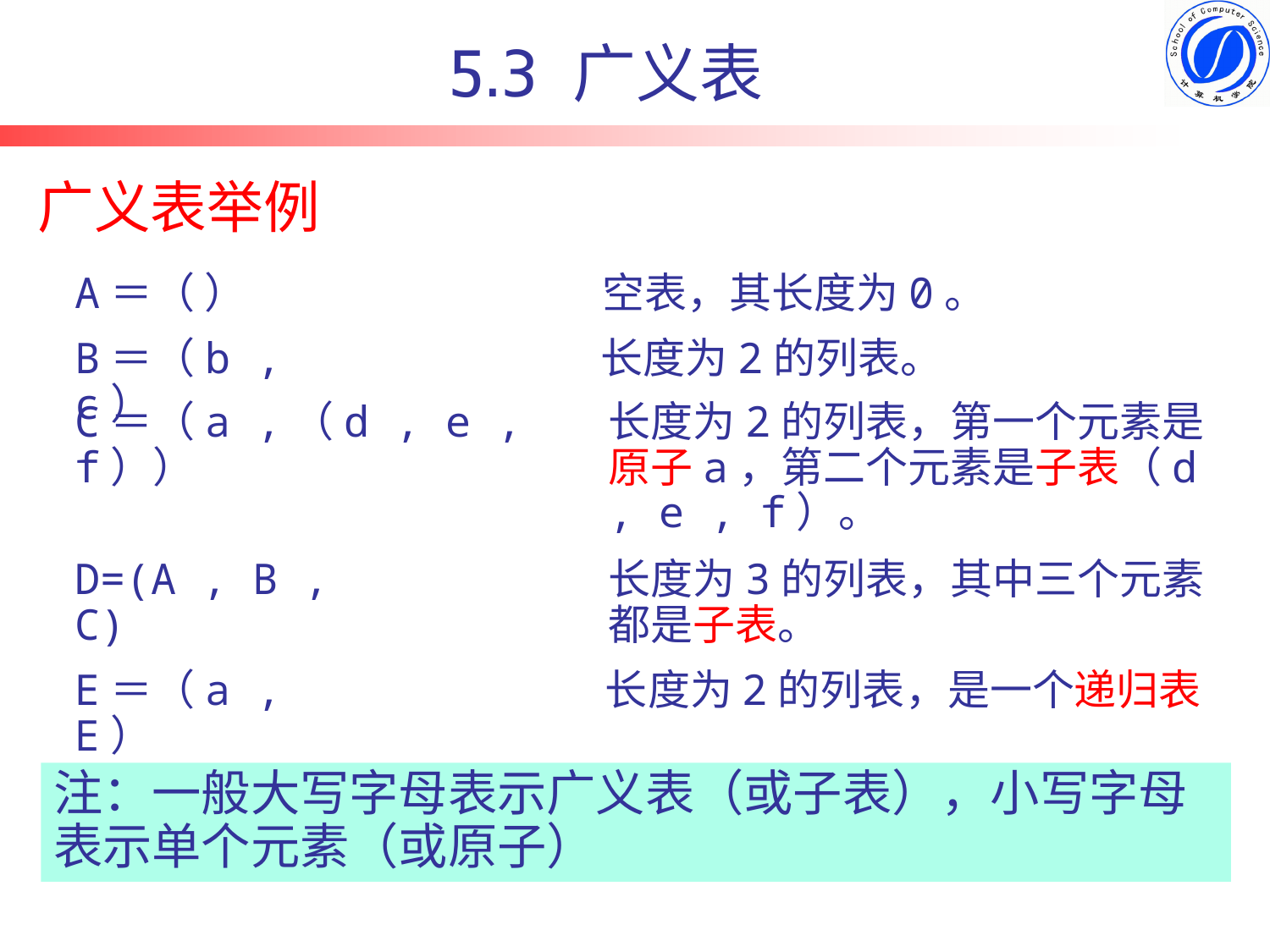

5.3 广义表
# 广义表举例
A＝（ ）
空表，其长度为0。
B＝（b , c）
长度为2的列表。
C＝（a ,（d , e , f））
长度为2的列表，第一个元素是原子a，第二个元素是子表（d , e , f）。
D=(A , B , C)
长度为3的列表，其中三个元素都是子表。
E＝（a , E）
长度为2的列表，是一个递归表
注：一般大写字母表示广义表（或子表），小写字母表示单个元素（或原子）